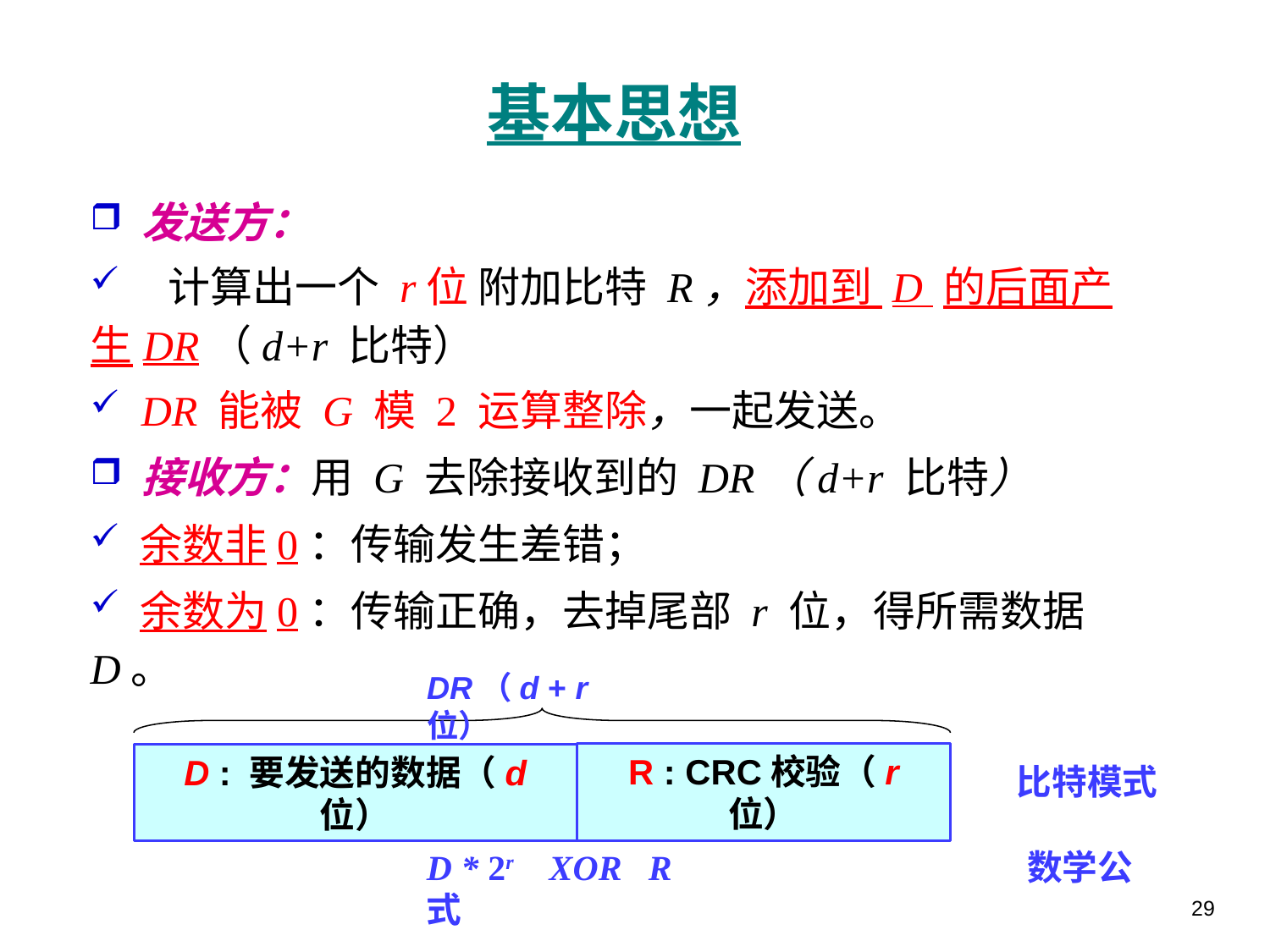

# 基本思想
 发送方：
    计算出一个 r位 附加比特 R，添加到 D 的后面产生DR（d+r 比特）
  DR 能被 G 模 2 运算整除，一起发送。
 接收方：用 G 去除接收到的 DR（d+r 比特）
 余数非0：传输发生差错；
 余数为0：传输正确，去掉尾部 r 位，得所需数据 D。

DR（d + r 位）
R : CRC校验（r 位）
D : 要发送的数据（d 位）
比特模式
D * 2r    XOR   R                                       数学公式
29